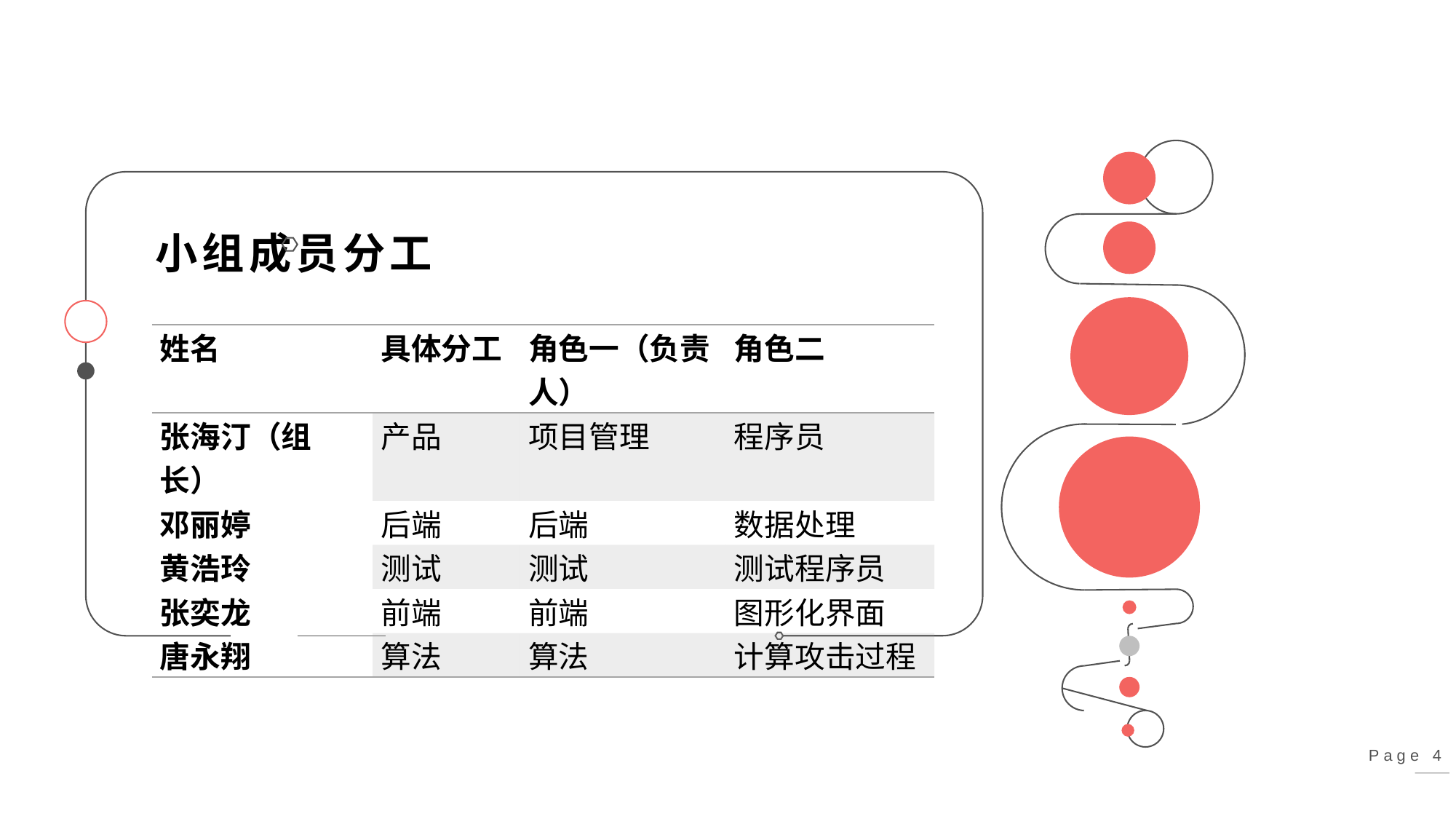

小组成员分工

| 姓名 | 具体分工 | 角色一（负责人） | 角色二 |
| --- | --- | --- | --- |
| 张海汀（组长） | 产品 | 项目管理 | 程序员 |
| 邓丽婷 | 后端 | 后端 | 数据处理 |
| 黄浩玲 | 测试 | 测试 | 测试程序员 |
| 张奕龙 | 前端 | 前端 | 图形化界面 |
| 唐永翔 | 算法 | 算法 | 计算攻击过程 |

Page 4